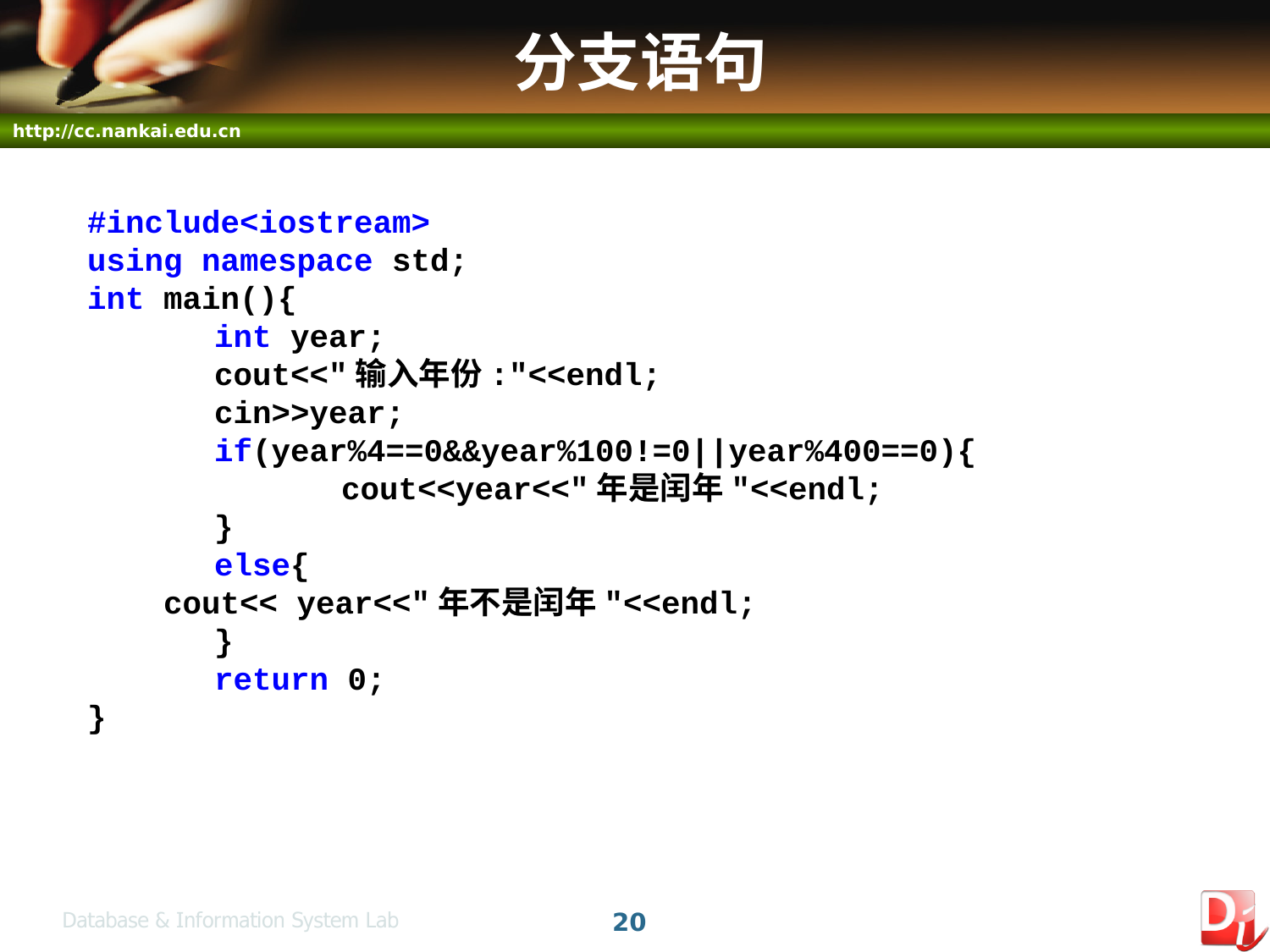

# 分支语句
#include<iostream>
using namespace std;
int main(){
	int year;
	cout<<"输入年份:"<<endl;
	cin>>year;
	if(year%4==0&&year%100!=0||year%400==0){
		cout<<year<<"年是闰年"<<endl;
	}
	else{
    cout<< year<<"年不是闰年"<<endl;
	}
	return 0;
}
20
Database & Information System Lab